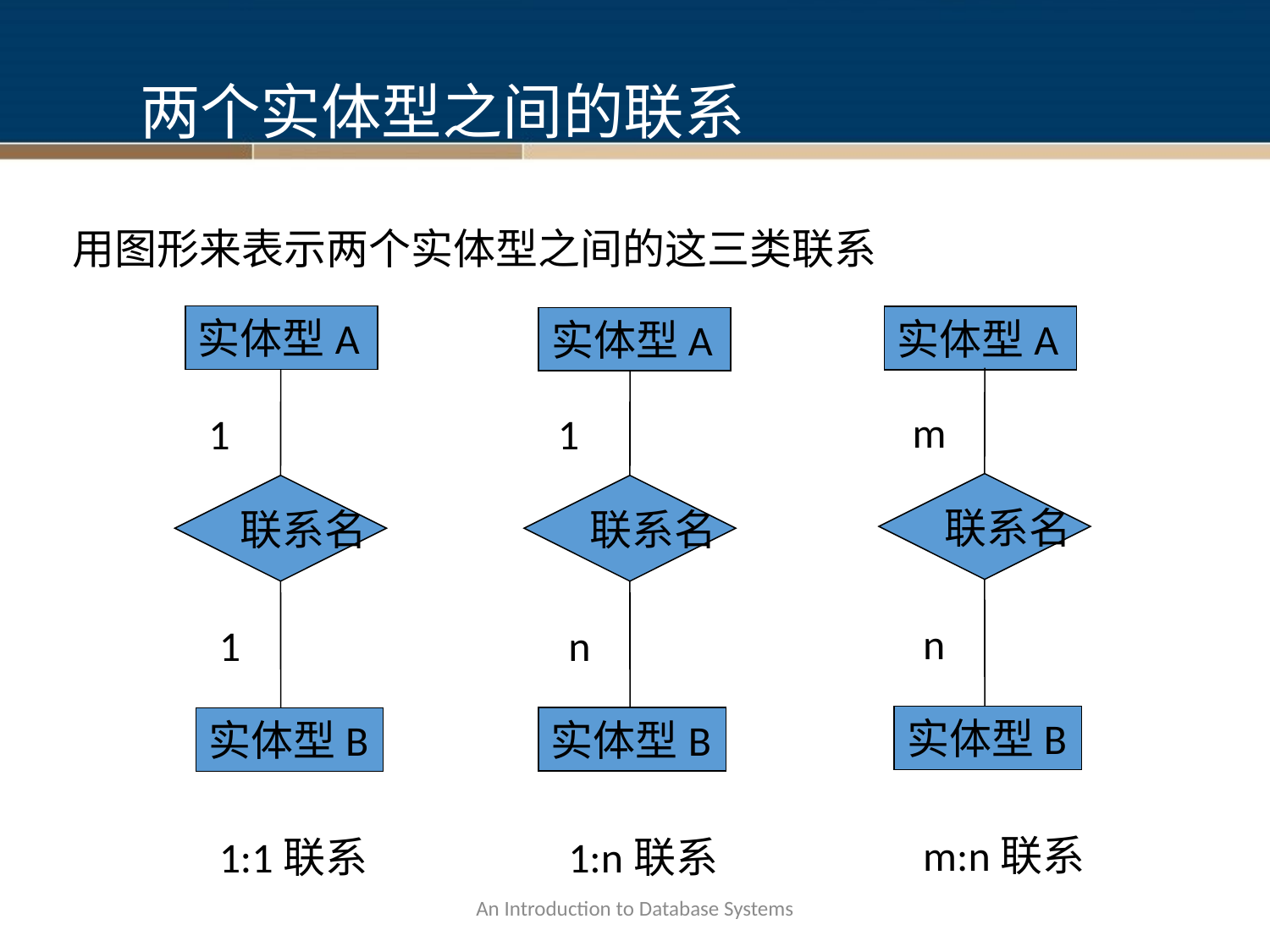

# 两个实体型之间的联系
用图形来表示两个实体型之间的这三类联系
实体型A

1
联系名

1
实体型B
1:1联系
实体型A
实体型A

1
联系名

n
实体型B
1:n联系

m
联系名

n
实体型B
m:n联系
An Introduction to Database Systems